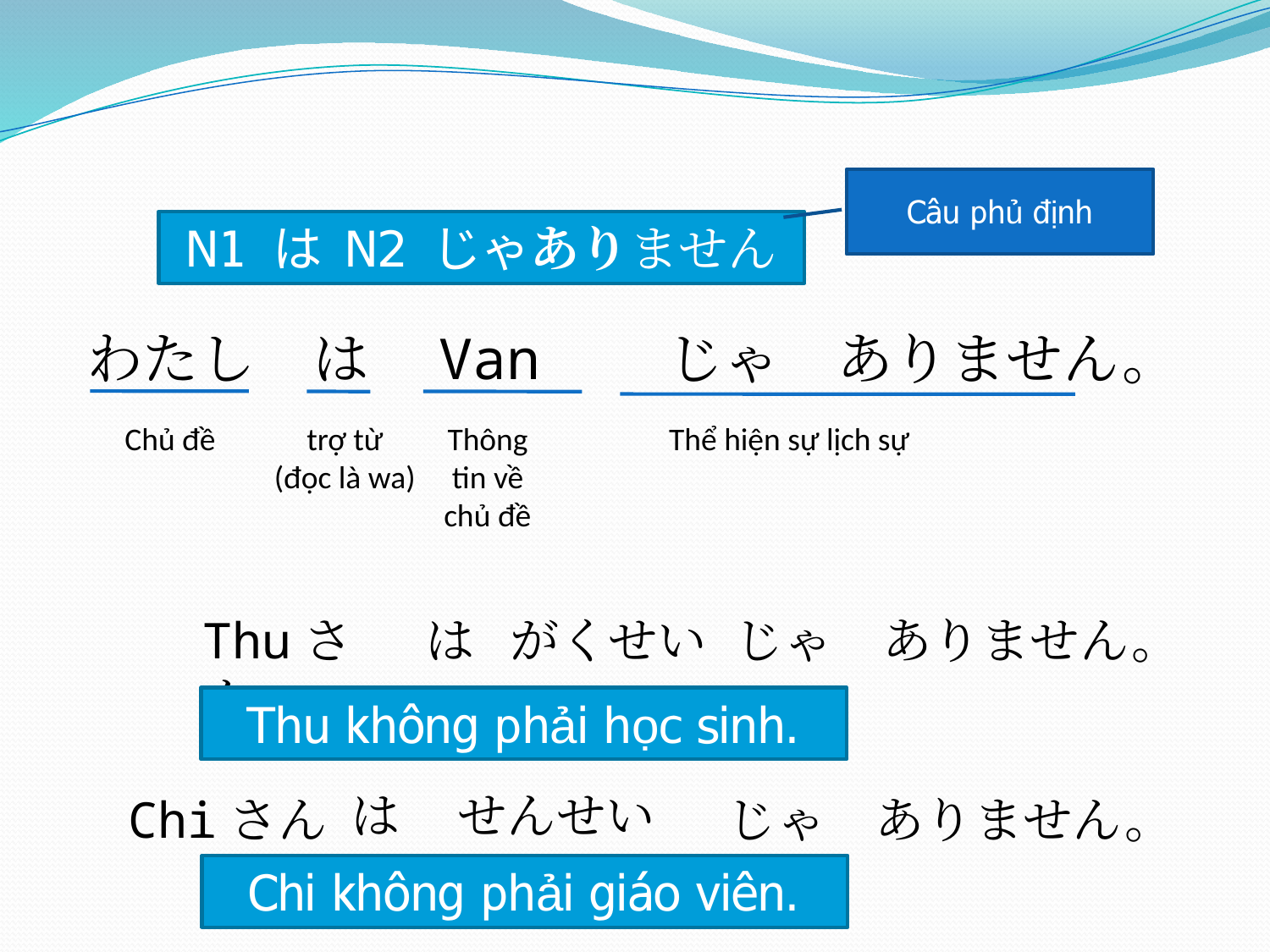

Câu phủ định
N1 は N2 じゃありません
わたし　は　Van　　じゃ　ありません。
Chủ đề
trợ từ
(đọc là wa)
Thông tin về chủ đề
Thể hiện sự lịch sự
Thuさん
は
がくせい
じゃ　ありません。
Thu không phải học sinh.
せんせい
は
Chiさん
じゃ　ありません。
Chi không phải giáo viên.